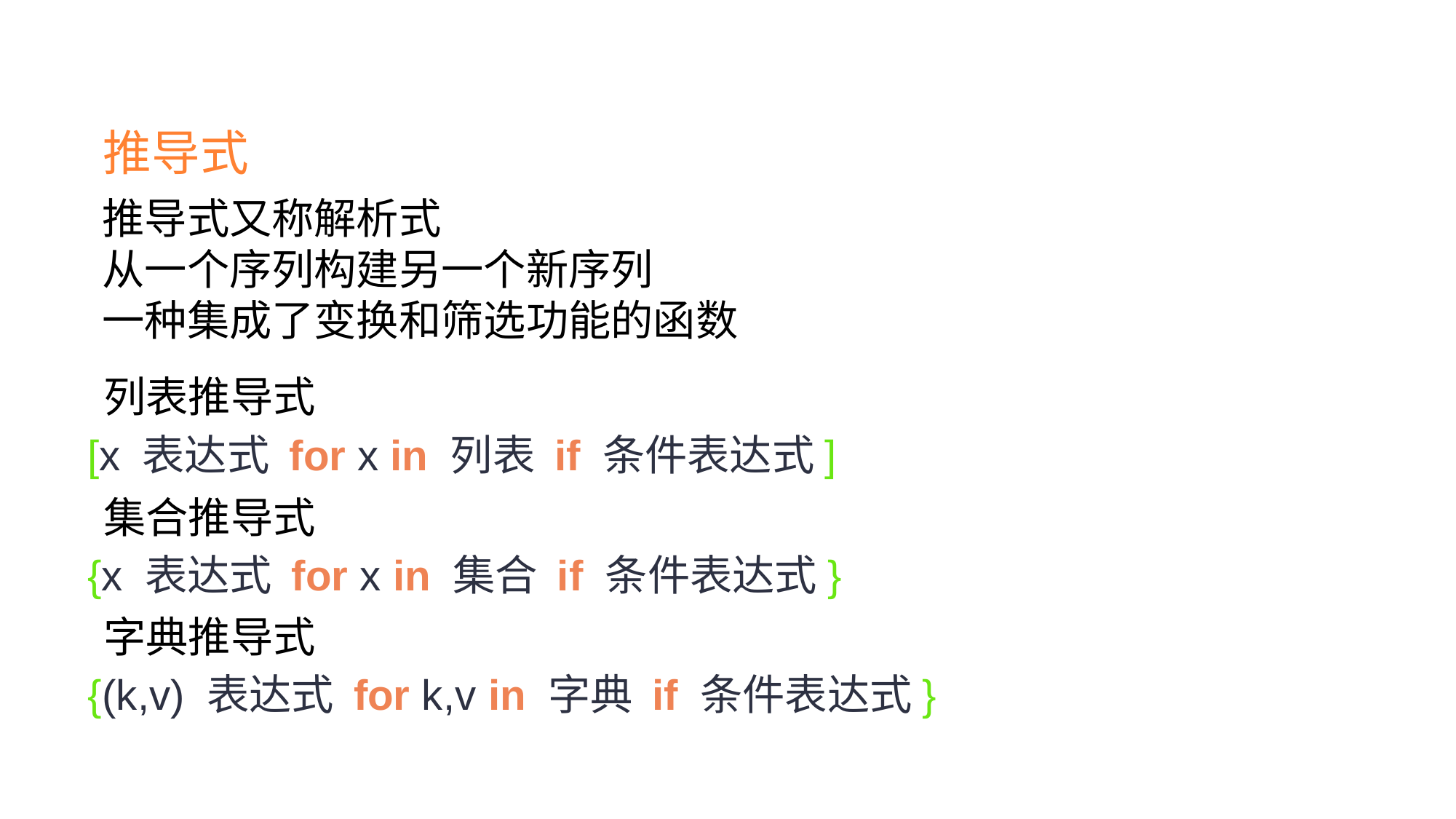

推导式
推导式又称解析式
从一个序列构建另一个新序列
一种集成了变换和筛选功能的函数
列表推导式
[x 表达式 for x in 列表 if 条件表达式]
集合推导式
{x 表达式 for x in 集合 if 条件表达式}
字典推导式
{(k,v) 表达式 for k,v in 字典 if 条件表达式}